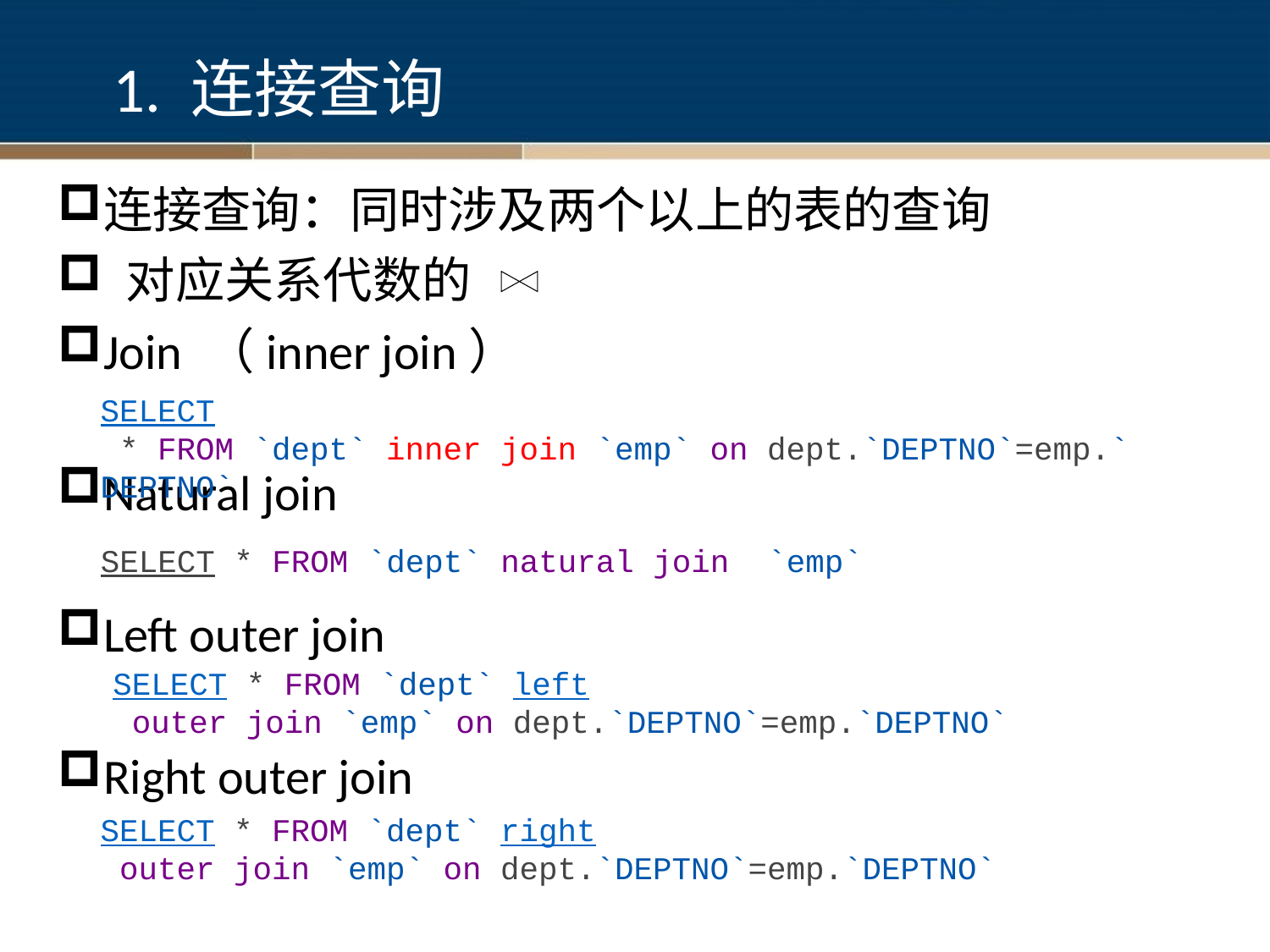

1. 连接查询
连接查询：同时涉及两个以上的表的查询
 对应关系代数的
Join （inner join）

Natural join

Left outer join

Right outer join

SELECT * FROM `dept` inner join `emp` on dept.`DEPTNO`=emp.`DEPTNO`
SELECT * FROM `dept` natural join  `emp`
SELECT * FROM `dept` left outer join `emp` on dept.`DEPTNO`=emp.`DEPTNO`
SELECT * FROM `dept` right outer join `emp` on dept.`DEPTNO`=emp.`DEPTNO`